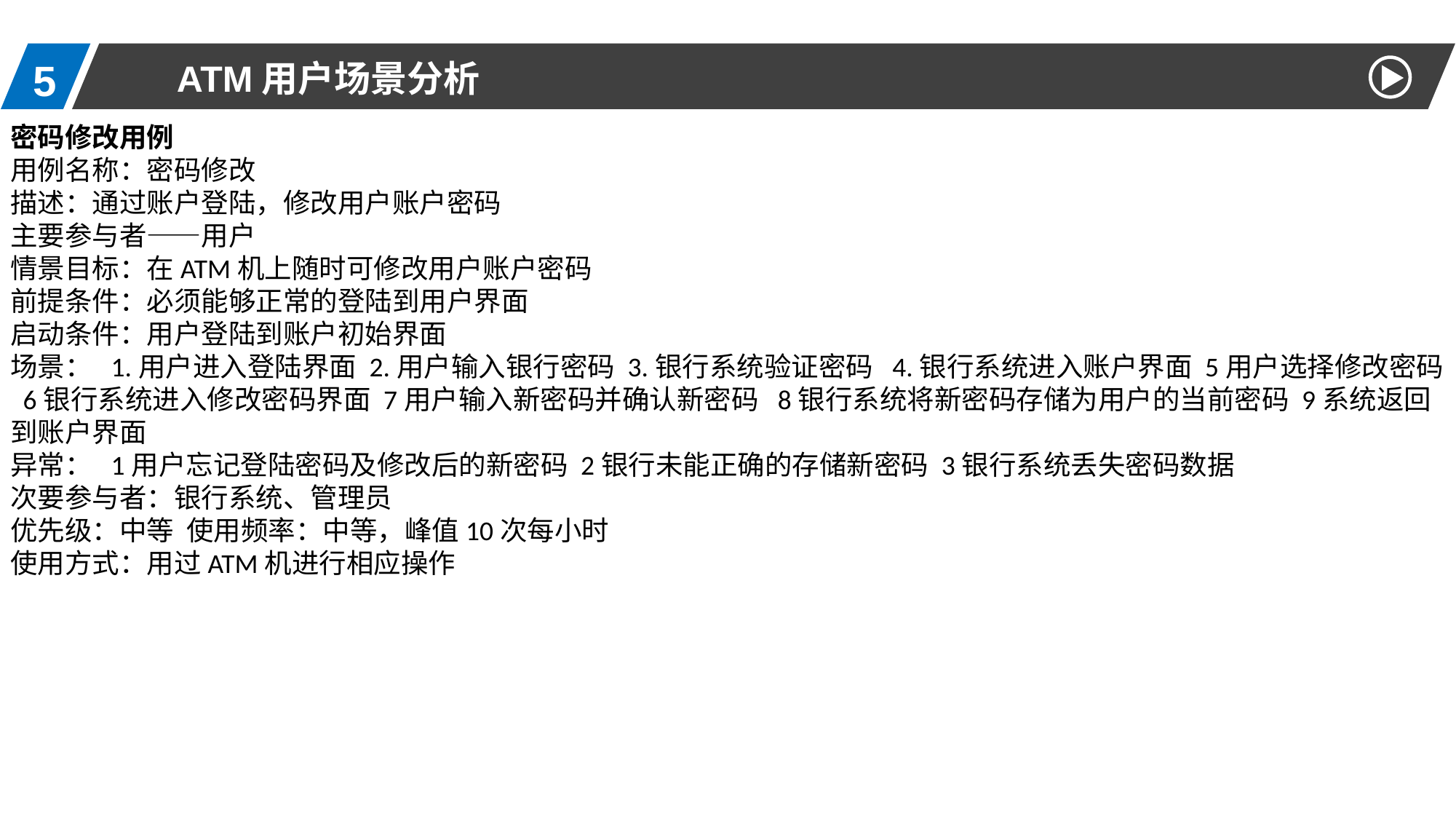

5
ATM用户场景分析

密码修改用例
用例名称：密码修改
描述：通过账户登陆，修改用户账户密码
主要参与者——用户
情景目标：在ATM机上随时可修改用户账户密码
前提条件：必须能够正常的登陆到用户界面
启动条件：用户登陆到账户初始界面
场景：  1.用户进入登陆界面 2.用户输入银行密码 3.银行系统验证密码  4.银行系统进入账户界面 5用户选择修改密码  6银行系统进入修改密码界面 7用户输入新密码并确认新密码  8银行系统将新密码存储为用户的当前密码 9系统返回到账户界面
异常：  1用户忘记登陆密码及修改后的新密码 2银行未能正确的存储新密码 3银行系统丢失密码数据
次要参与者：银行系统、管理员
优先级：中等  使用频率：中等，峰值10次每小时
使用方式：用过ATM机进行相应操作